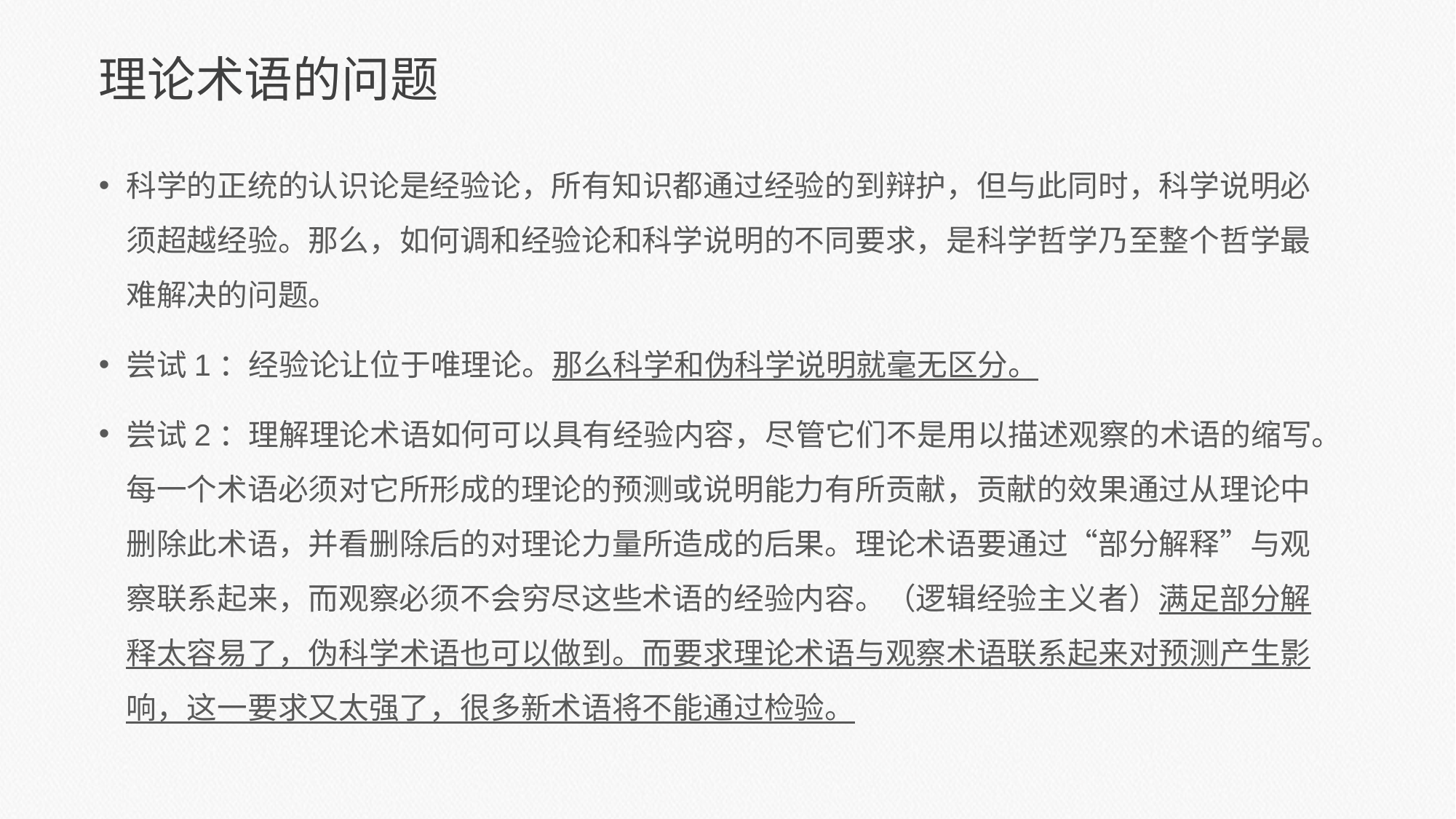

理论术语的问题
科学的正统的认识论是经验论，所有知识都通过经验的到辩护，但与此同时，科学说明必须超越经验。那么，如何调和经验论和科学说明的不同要求，是科学哲学乃至整个哲学最难解决的问题。
尝试1：经验论让位于唯理论。那么科学和伪科学说明就毫无区分。
尝试2：理解理论术语如何可以具有经验内容，尽管它们不是用以描述观察的术语的缩写。每一个术语必须对它所形成的理论的预测或说明能力有所贡献，贡献的效果通过从理论中删除此术语，并看删除后的对理论力量所造成的后果。理论术语要通过“部分解释”与观察联系起来，而观察必须不会穷尽这些术语的经验内容。（逻辑经验主义者）满足部分解释太容易了，伪科学术语也可以做到。而要求理论术语与观察术语联系起来对预测产生影响，这一要求又太强了，很多新术语将不能通过检验。